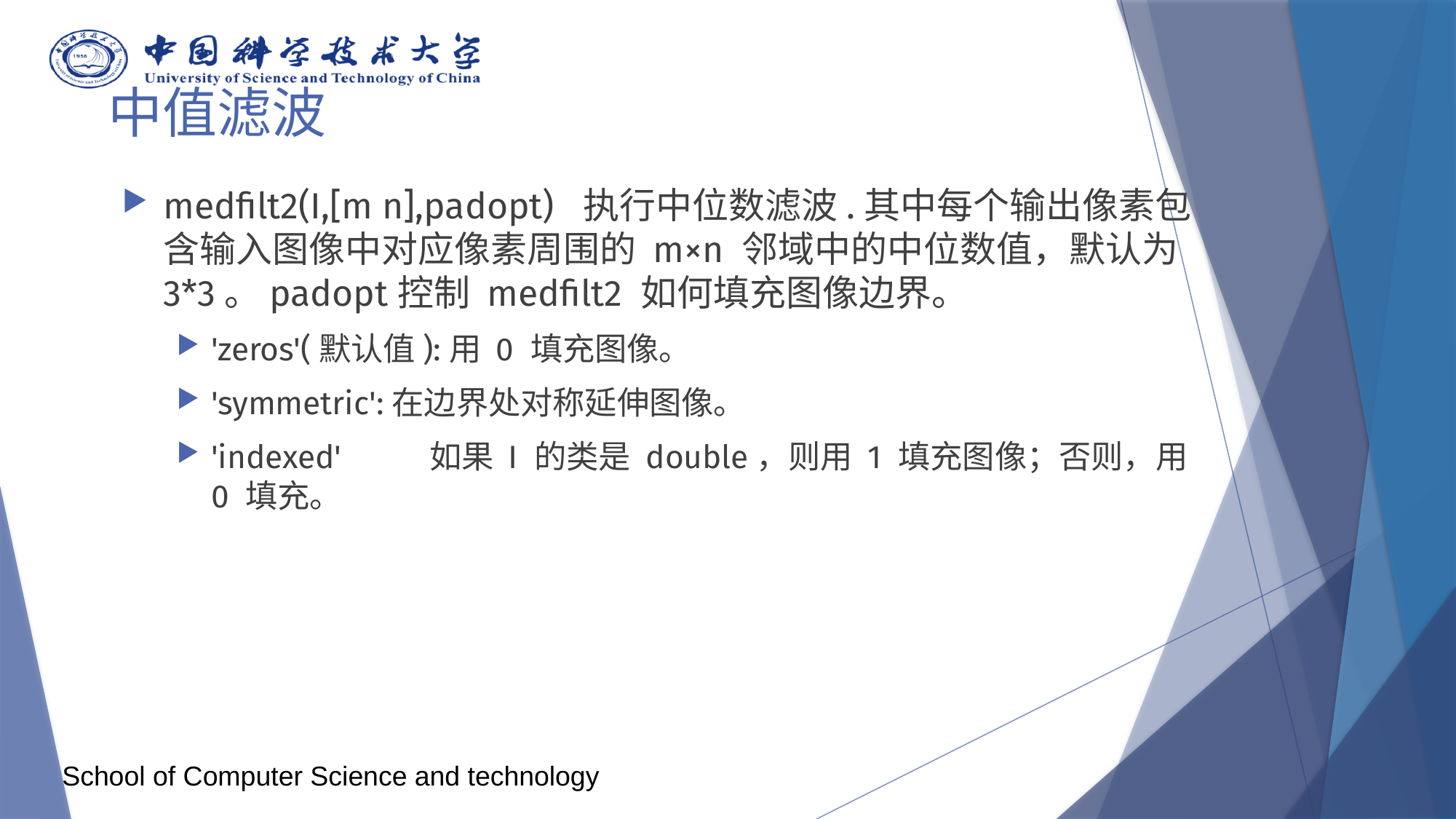

# 中值滤波
medfilt2(I,[m n],padopt)  执行中位数滤波.其中每个输出像素包含输入图像中对应像素周围的 m×n 邻域中的中位数值，默认为3*3。padopt控制 medfilt2 如何填充图像边界。
'zeros'(默认值):用 0 填充图像。
'symmetric':在边界处对称延伸图像。
'indexed'	如果 I 的类是 double，则用 1 填充图像；否则，用 0 填充。